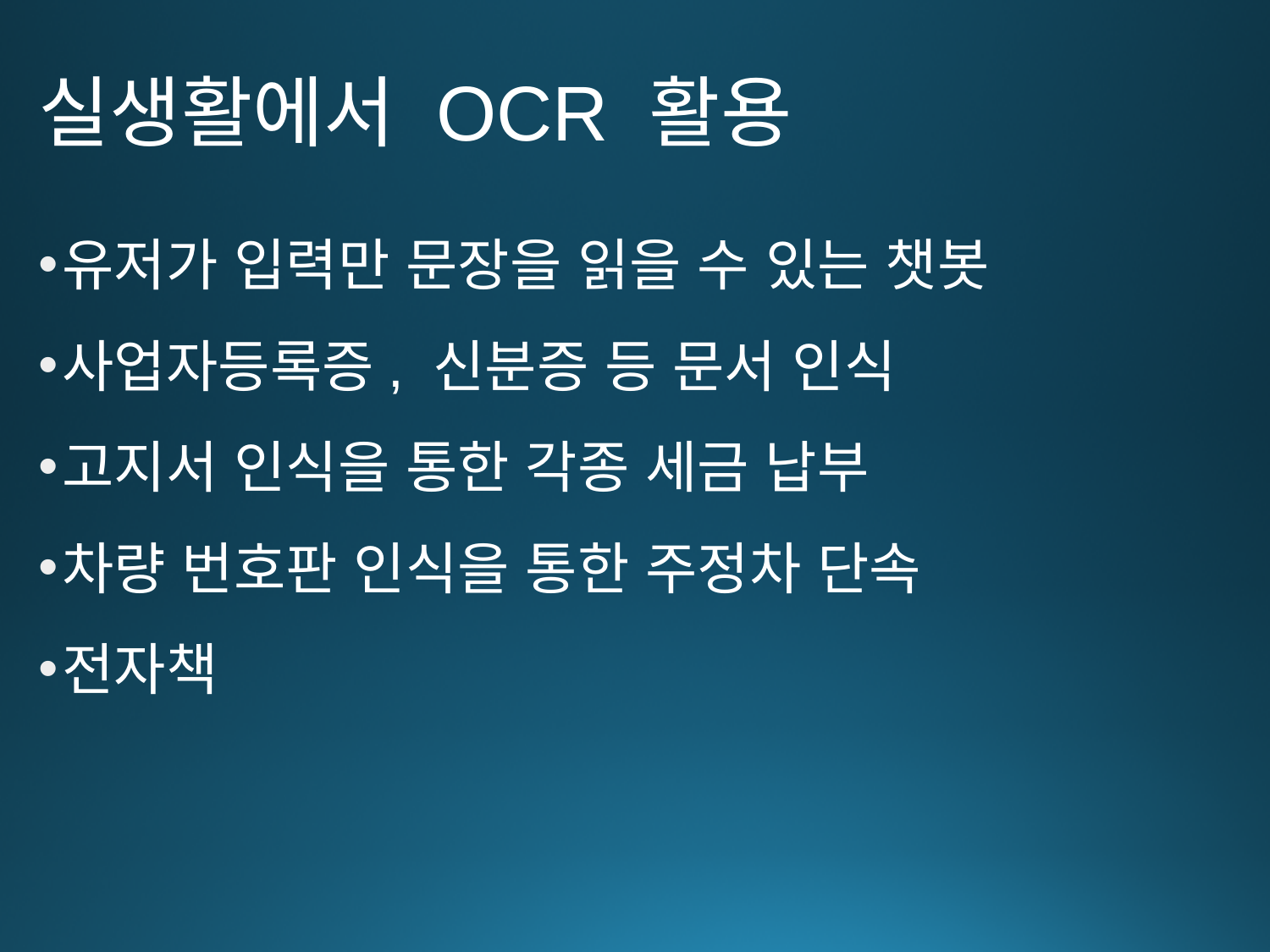

# 실생활에서 OCR 활용
유저가 입력만 문장을 읽을 수 있는 챗봇
사업자등록증, 신분증 등 문서 인식
고지서 인식을 통한 각종 세금 납부
차량 번호판 인식을 통한 주정차 단속
전자책